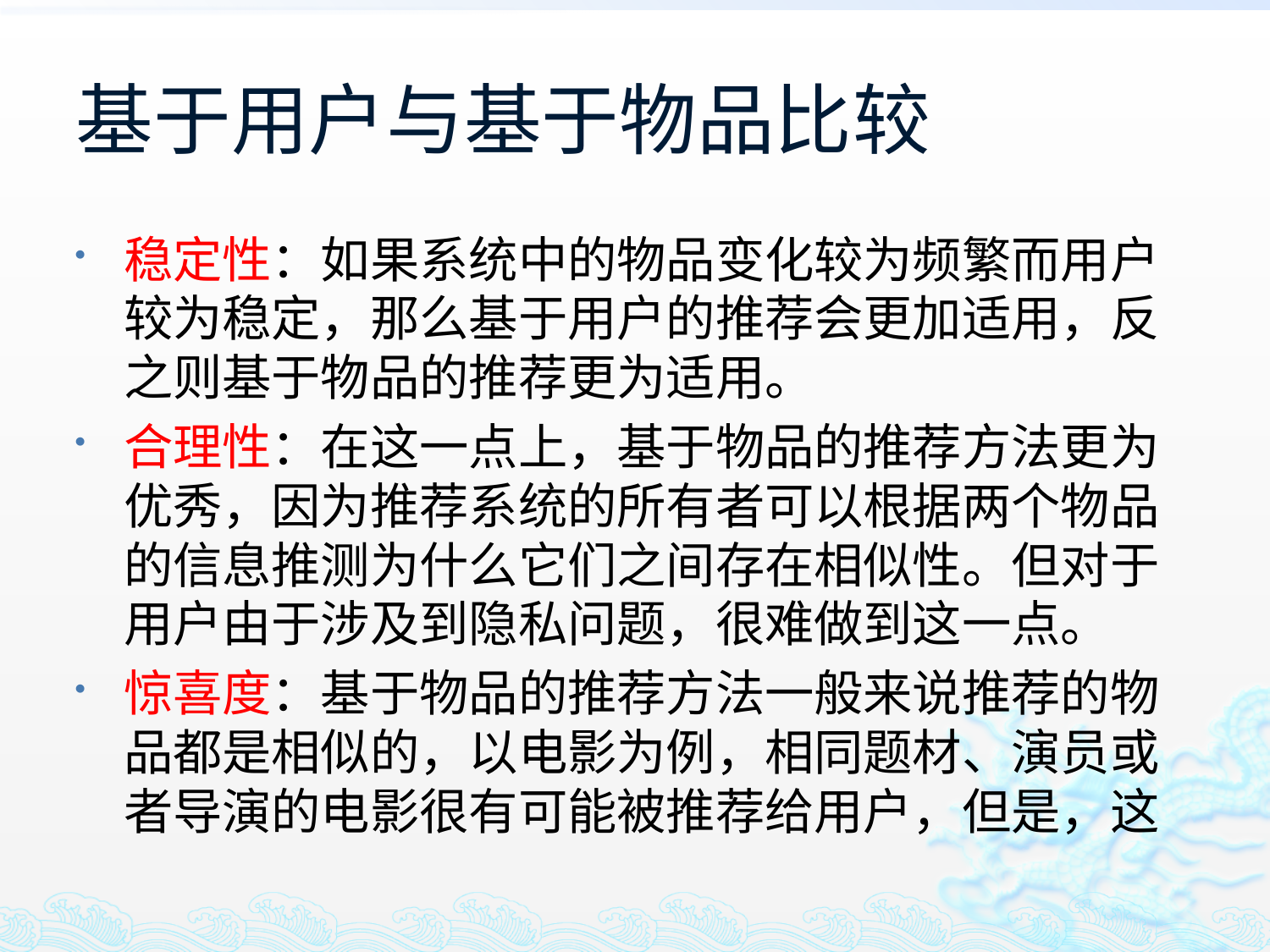

# 基于用户与基于物品比较
稳定性：如果系统中的物品变化较为频繁而用户较为稳定，那么基于用户的推荐会更加适用，反之则基于物品的推荐更为适用。
合理性：在这一点上，基于物品的推荐方法更为优秀，因为推荐系统的所有者可以根据两个物品的信息推测为什么它们之间存在相似性。但对于用户由于涉及到隐私问题，很难做到这一点。
惊喜度：基于物品的推荐方法一般来说推荐的物品都是相似的，以电影为例，相同题材、演员或者导演的电影很有可能被推荐给用户，但是，这